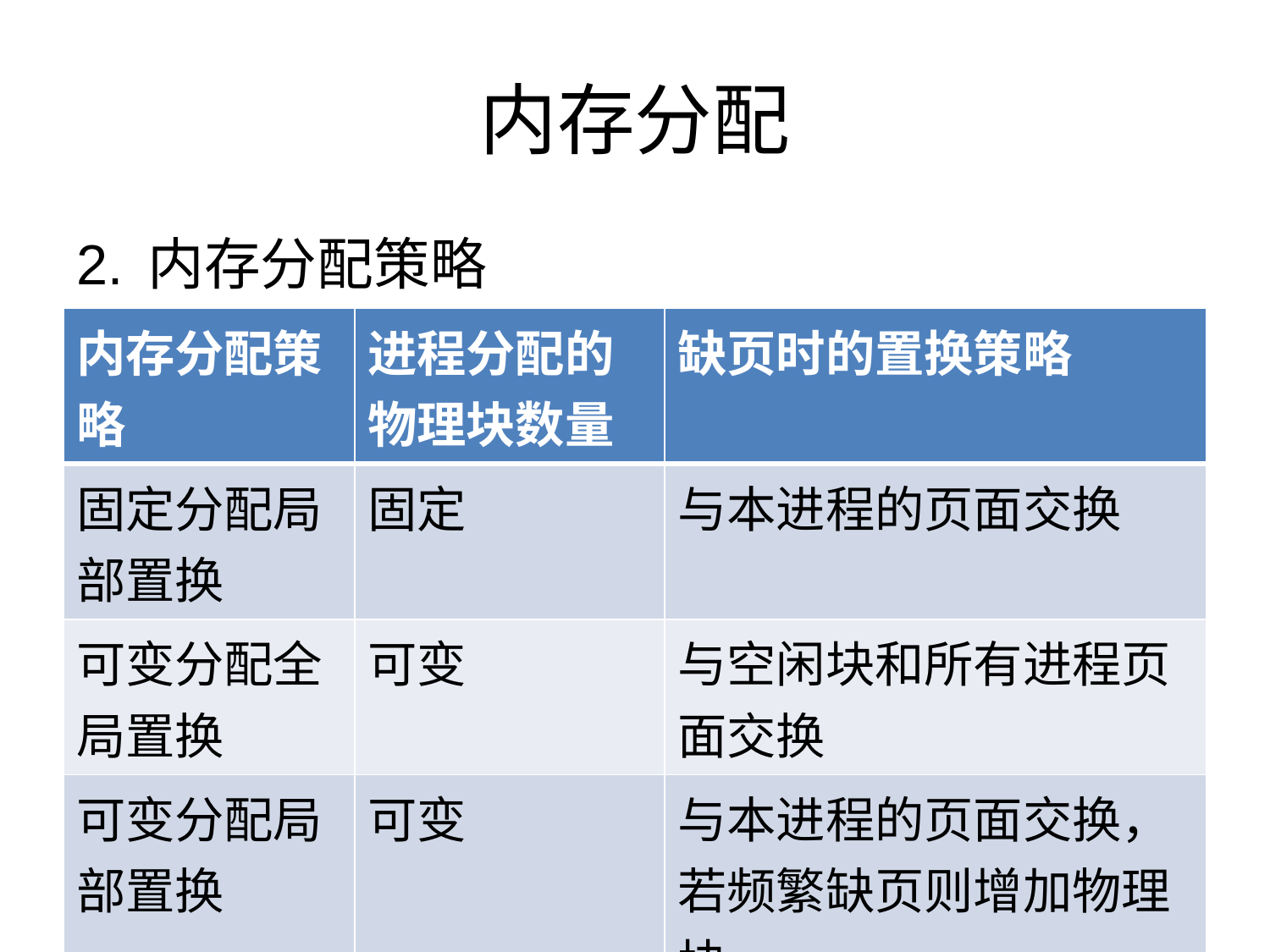

# 内存分配
内存分配策略
| 内存分配策略 | 进程分配的物理块数量 | 缺页时的置换策略 |
| --- | --- | --- |
| 固定分配局部置换 | 固定 | 与本进程的页面交换 |
| 可变分配全局置换 | 可变 | 与空闲块和所有进程页面交换 |
| 可变分配局部置换 | 可变 | 与本进程的页面交换，若频繁缺页则增加物理块 |